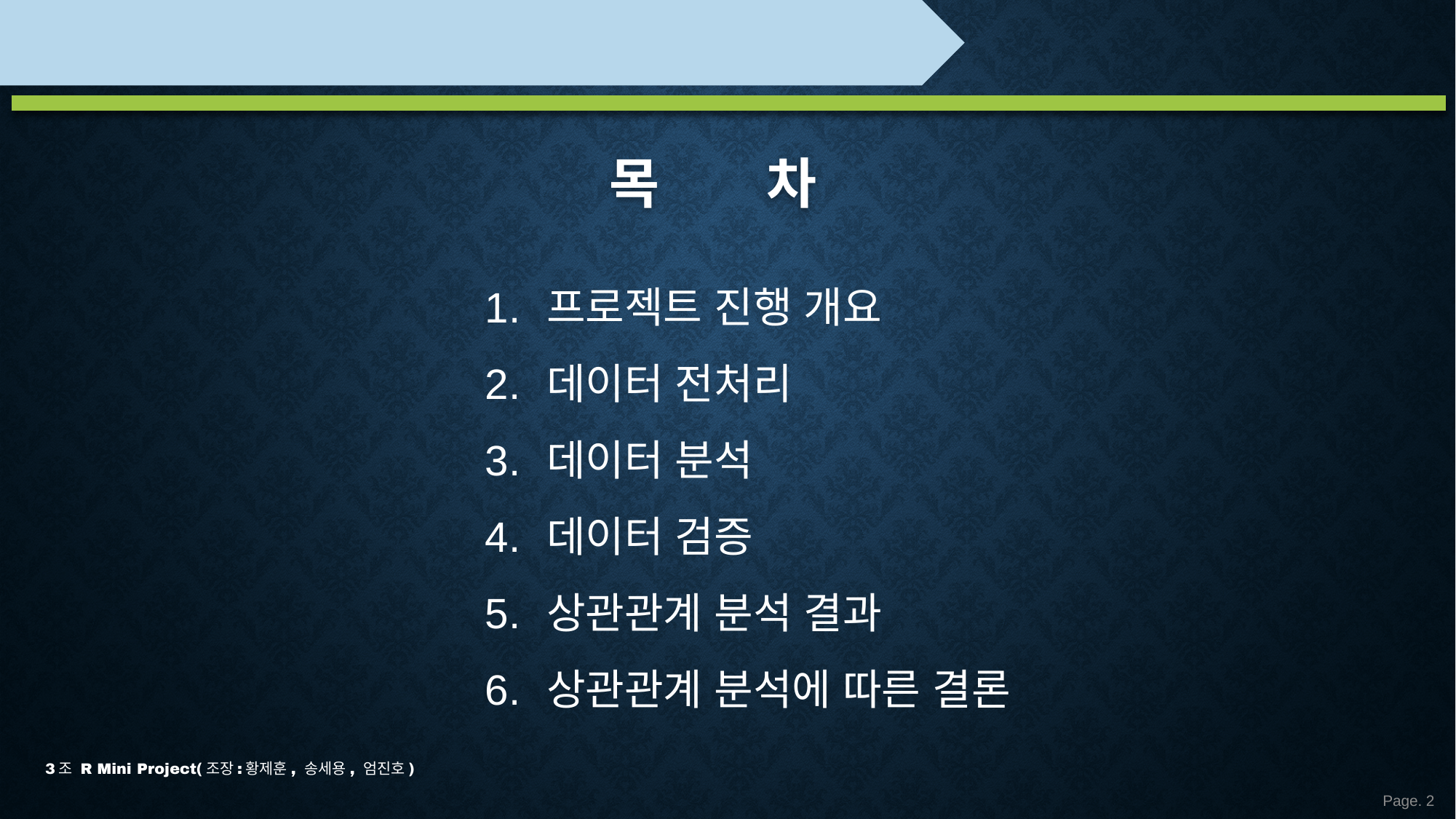

목       차
프로젝트 진행 개요
데이터 전처리
데이터 분석
데이터 검증
상관관계 분석 결과
상관관계 분석에 따른 결론
3조 R Mini Project(조장:황제훈, 송세용, 엄진호)
Page. 2